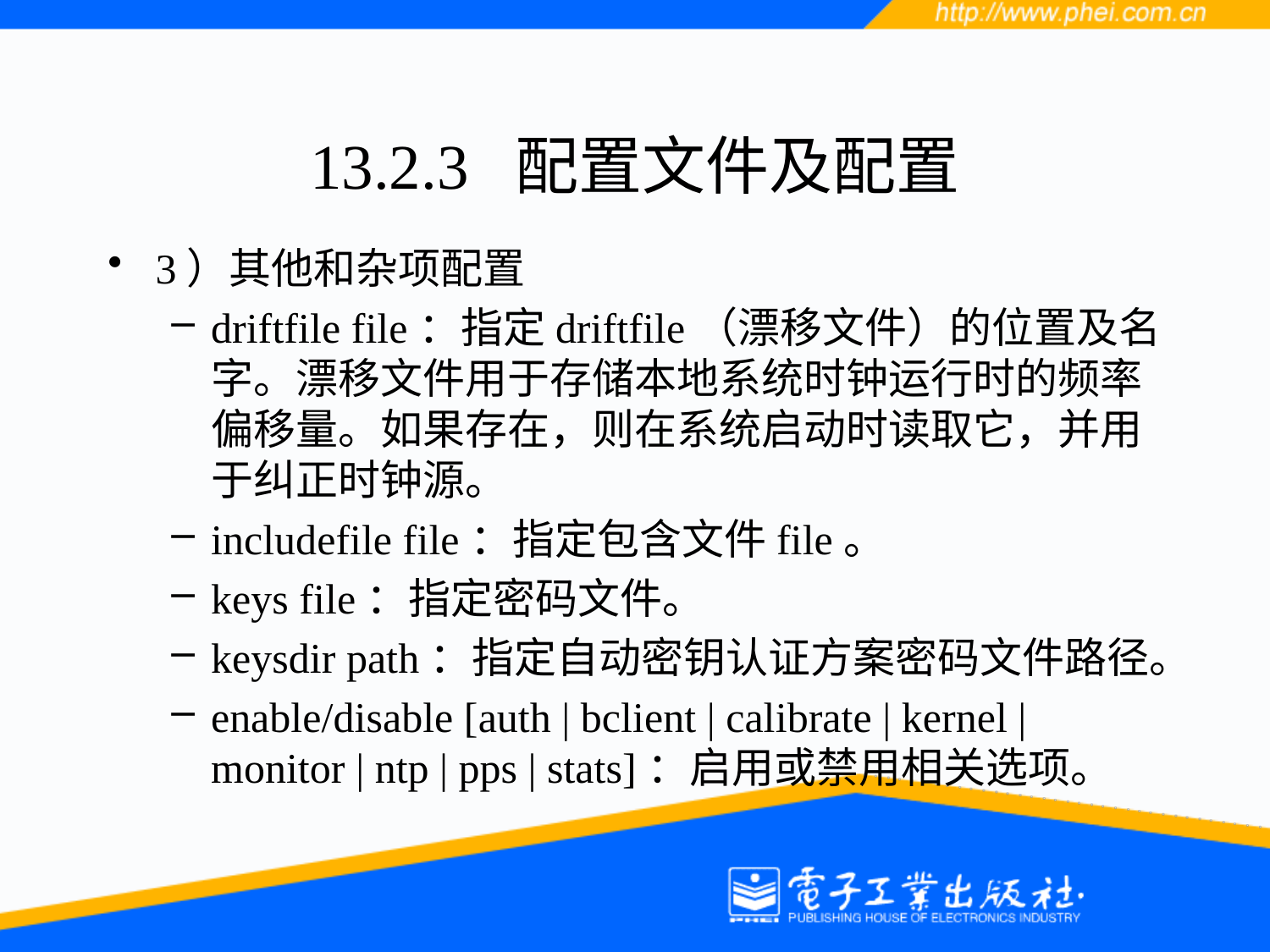

# 13.2.3  配置文件及配置
3）其他和杂项配置
driftfile file：指定driftfile（漂移文件）的位置及名字。漂移文件用于存储本地系统时钟运行时的频率偏移量。如果存在，则在系统启动时读取它，并用于纠正时钟源。
includefile file：指定包含文件file。
keys file：指定密码文件。
keysdir path：指定自动密钥认证方案密码文件路径。
enable/disable [auth | bclient | calibrate | kernel | monitor | ntp | pps | stats]：启用或禁用相关选项。